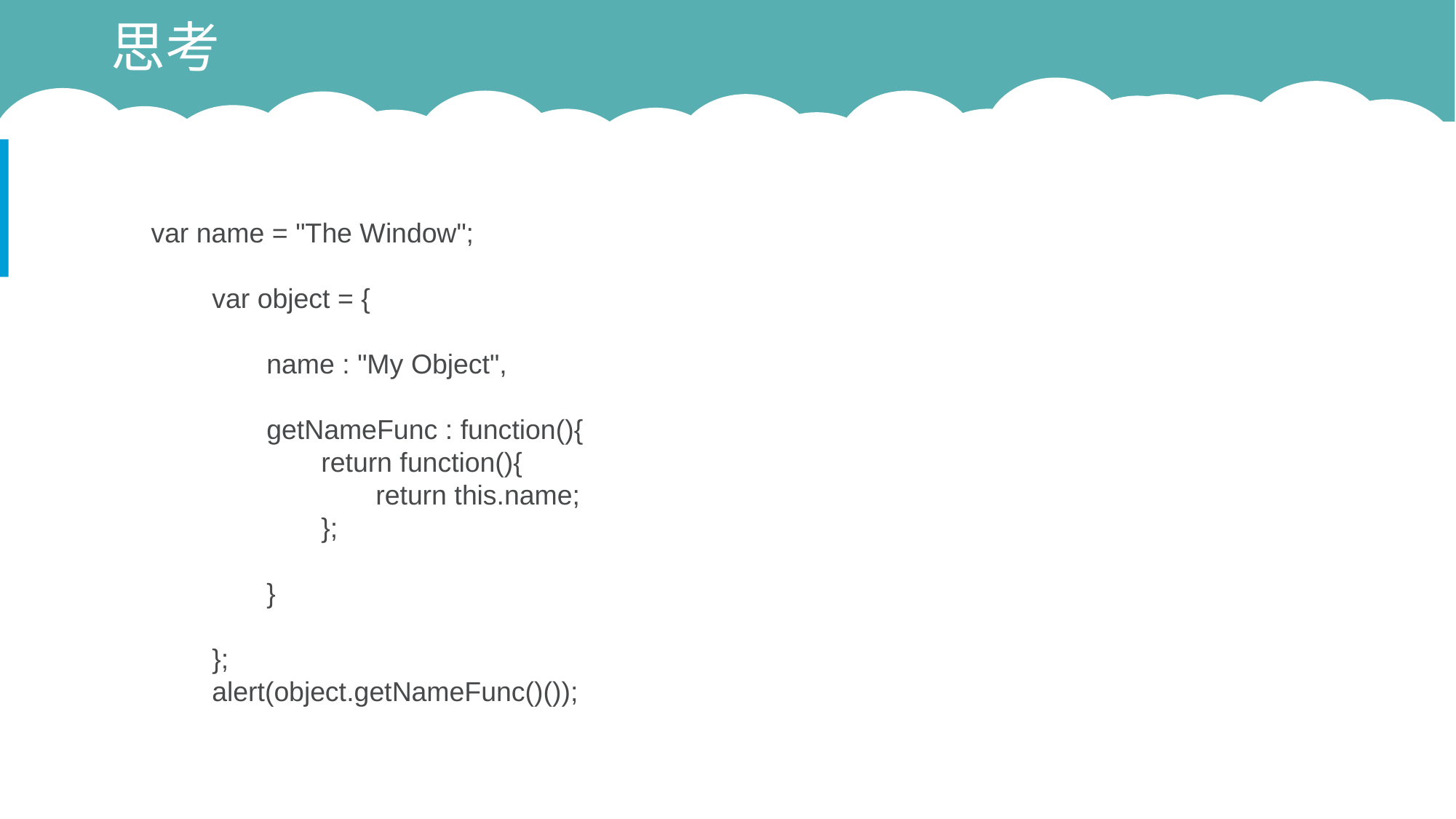

# 思考

var name = "The Window";

　　var object = {

　　　　name : "My Object",

　　　　getNameFunc : function(){
　　　　　　return function(){
　　　　　　　　return this.name;
　　　　　　};

　　　　}

　　};
　　alert(object.getNameFunc()());